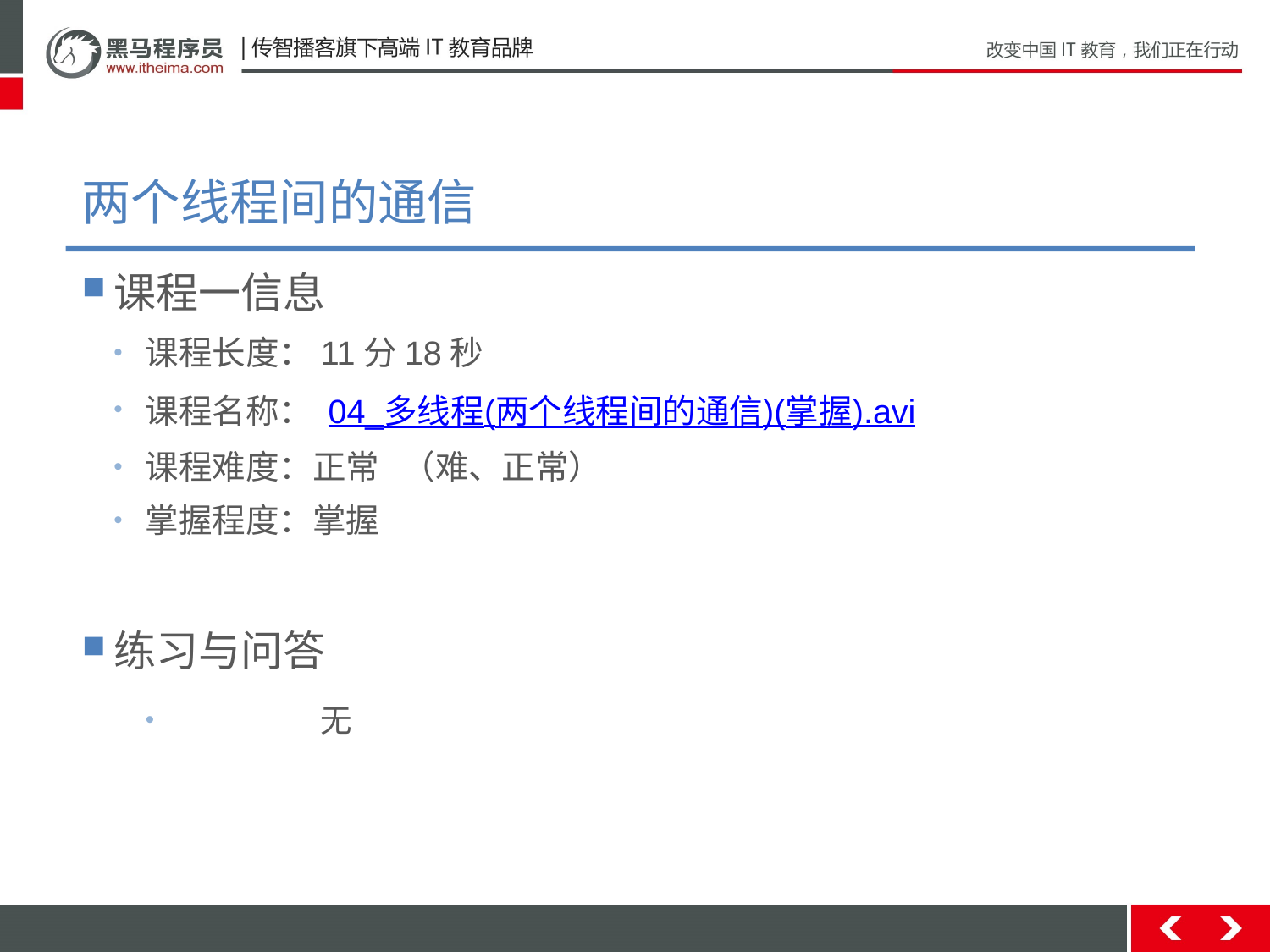

# 两个线程间的通信
课程一信息
课程长度：11分18秒
课程名称： 04_多线程(两个线程间的通信)(掌握).avi
课程难度：正常   （难、正常）
掌握程度：掌握

练习与问答
	无